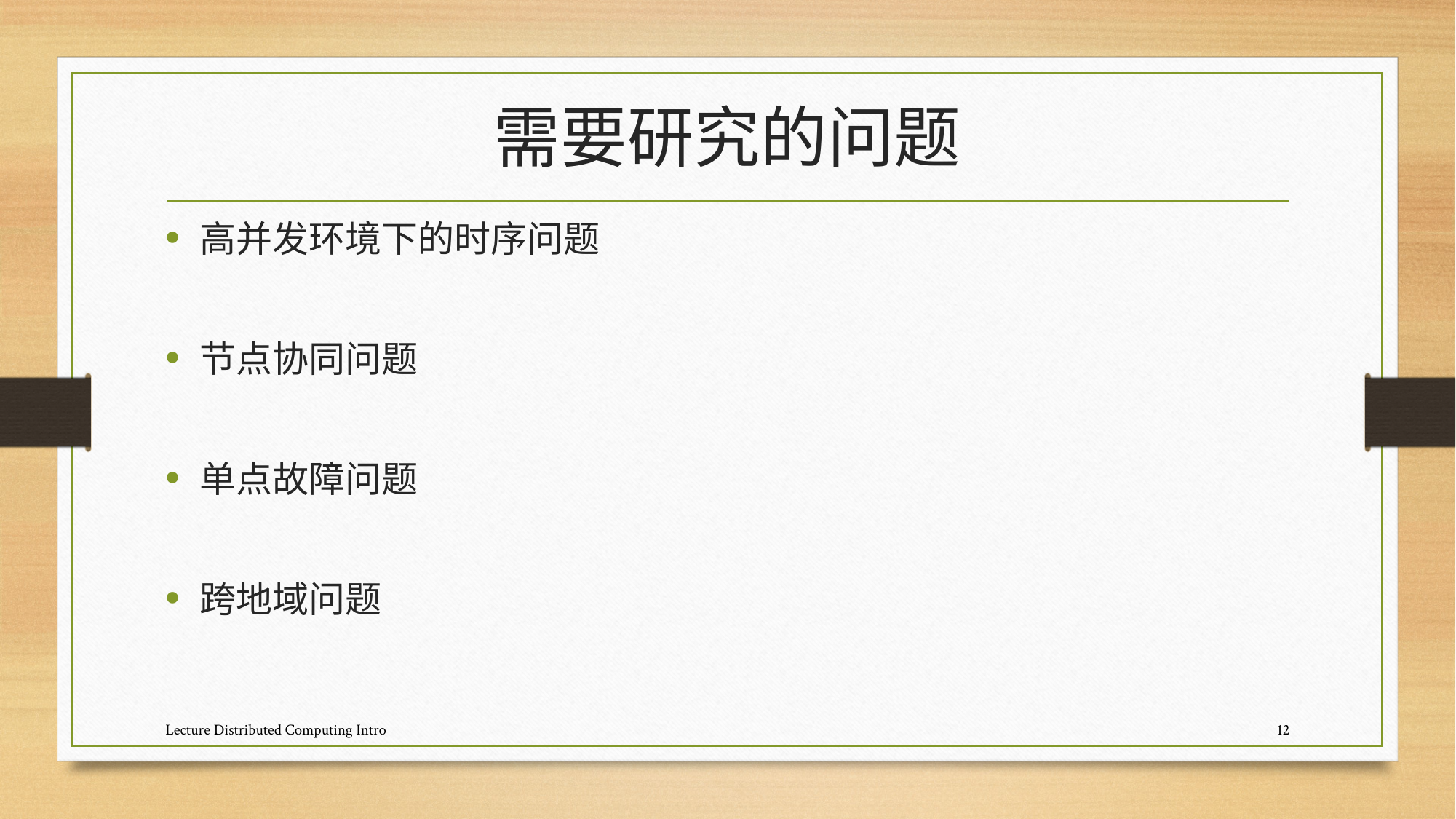

# 需要研究的问题
高并发环境下的时序问题

节点协同问题

单点故障问题

跨地域问题
Lecture Distributed Computing Intro
12